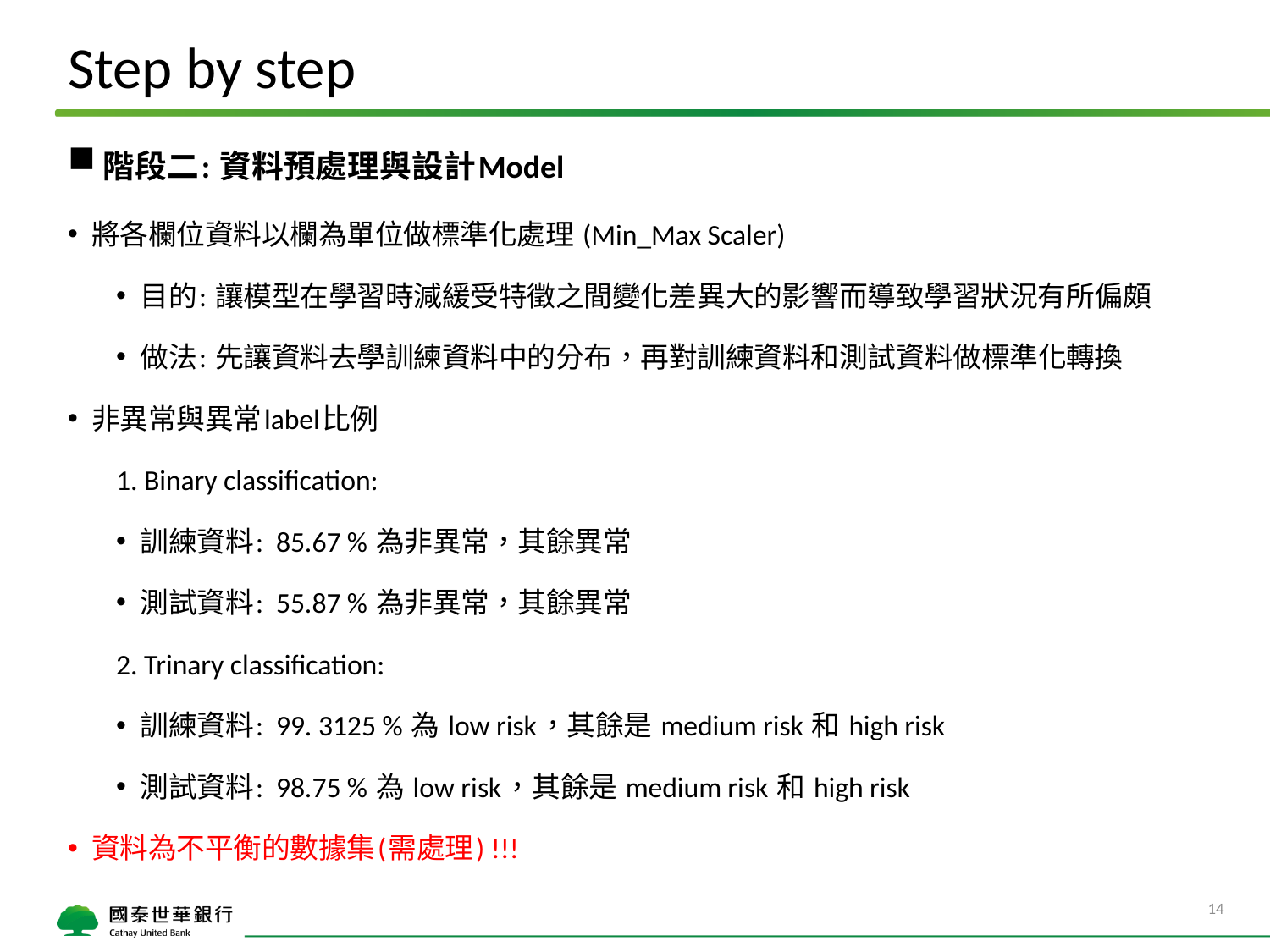

# Step by step
 階段二: 資料預處理與設計Model
將各欄位資料以欄為單位做標準化處理 (Min_Max Scaler)
目的: 讓模型在學習時減緩受特徵之間變化差異大的影響而導致學習狀況有所偏頗
做法: 先讓資料去學訓練資料中的分布，再對訓練資料和測試資料做標準化轉換
非異常與異常label比例
1. Binary classification:
訓練資料:  85.67 % 為非異常，其餘異常
測試資料:  55.87 % 為非異常，其餘異常
2. Trinary classification:
訓練資料:  99. 3125 % 為 low risk，其餘是 medium risk 和 high risk
測試資料:  98.75 % 為 low risk，其餘是 medium risk 和 high risk
資料為不平衡的數據集(需處理) !!!
14